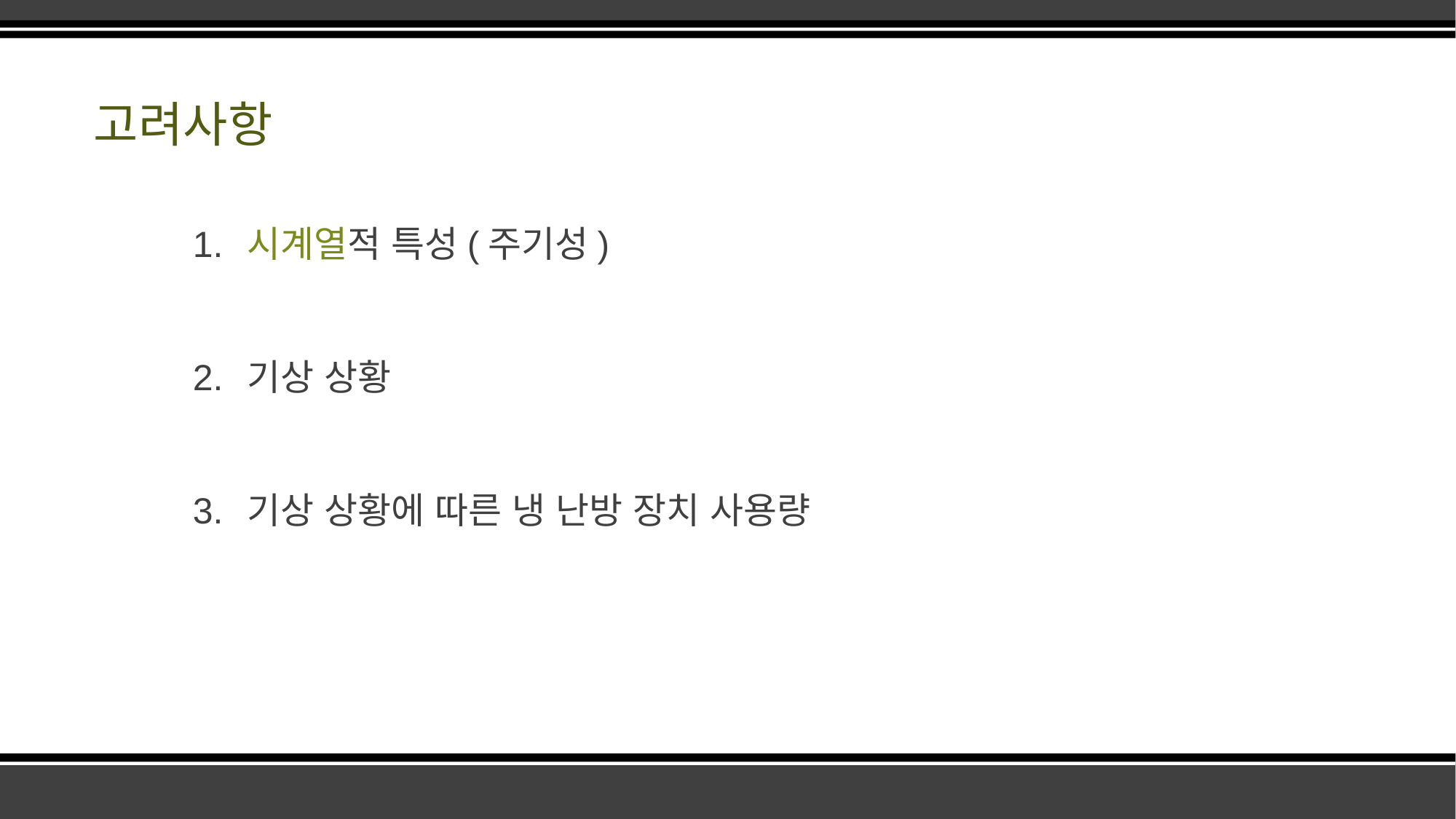

# 고려사항
시계열적 특성(주기성)

기상 상황

기상 상황에 따른 냉 난방 장치 사용량